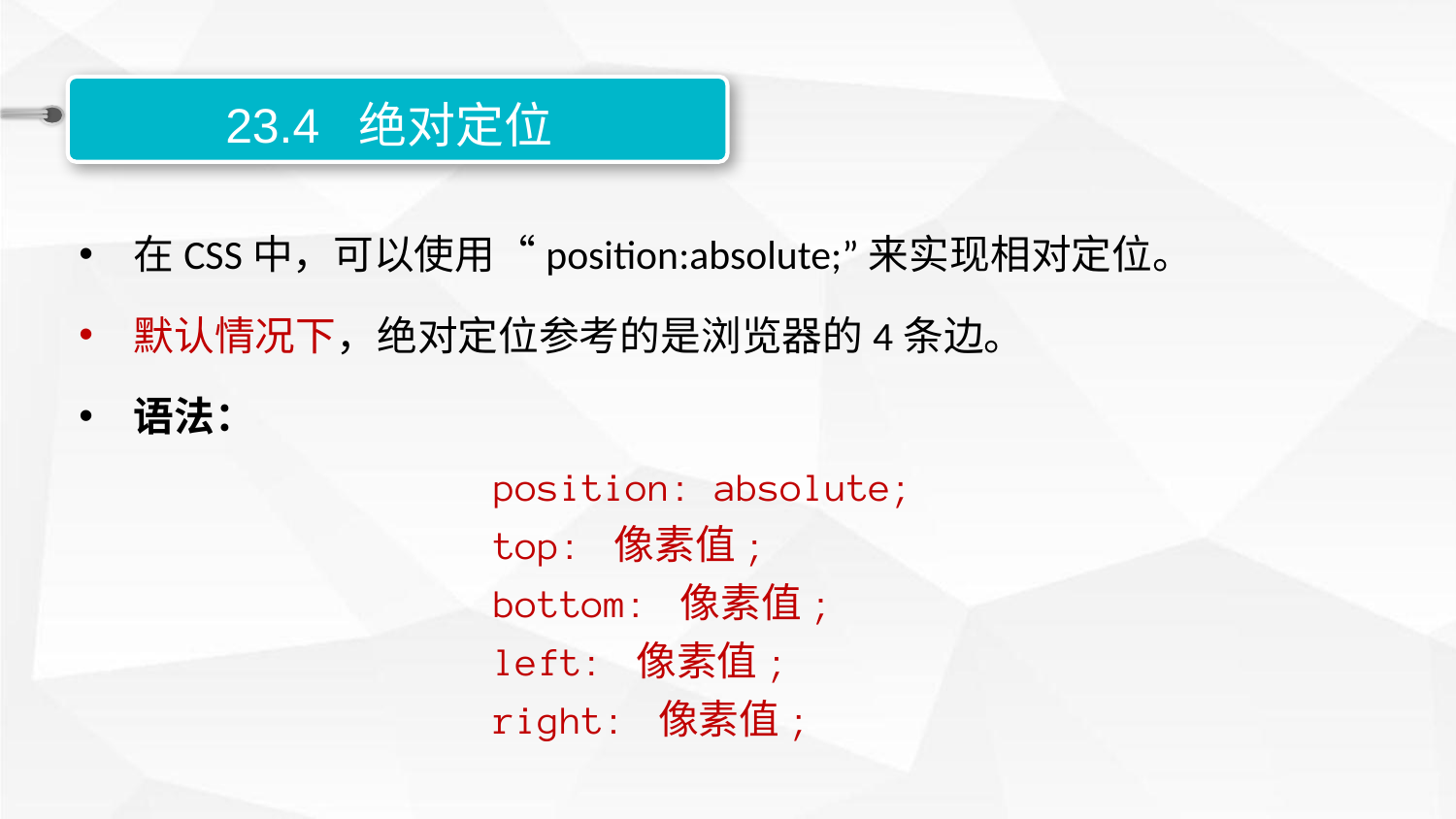

23.4  绝对定位

在CSS中，可以使用“position:absolute;”来实现相对定位。
默认情况下，绝对定位参考的是浏览器的4条边。
语法：
position: absolute;
top: 像素值;
bottom: 像素值;
left: 像素值;
right: 像素值;